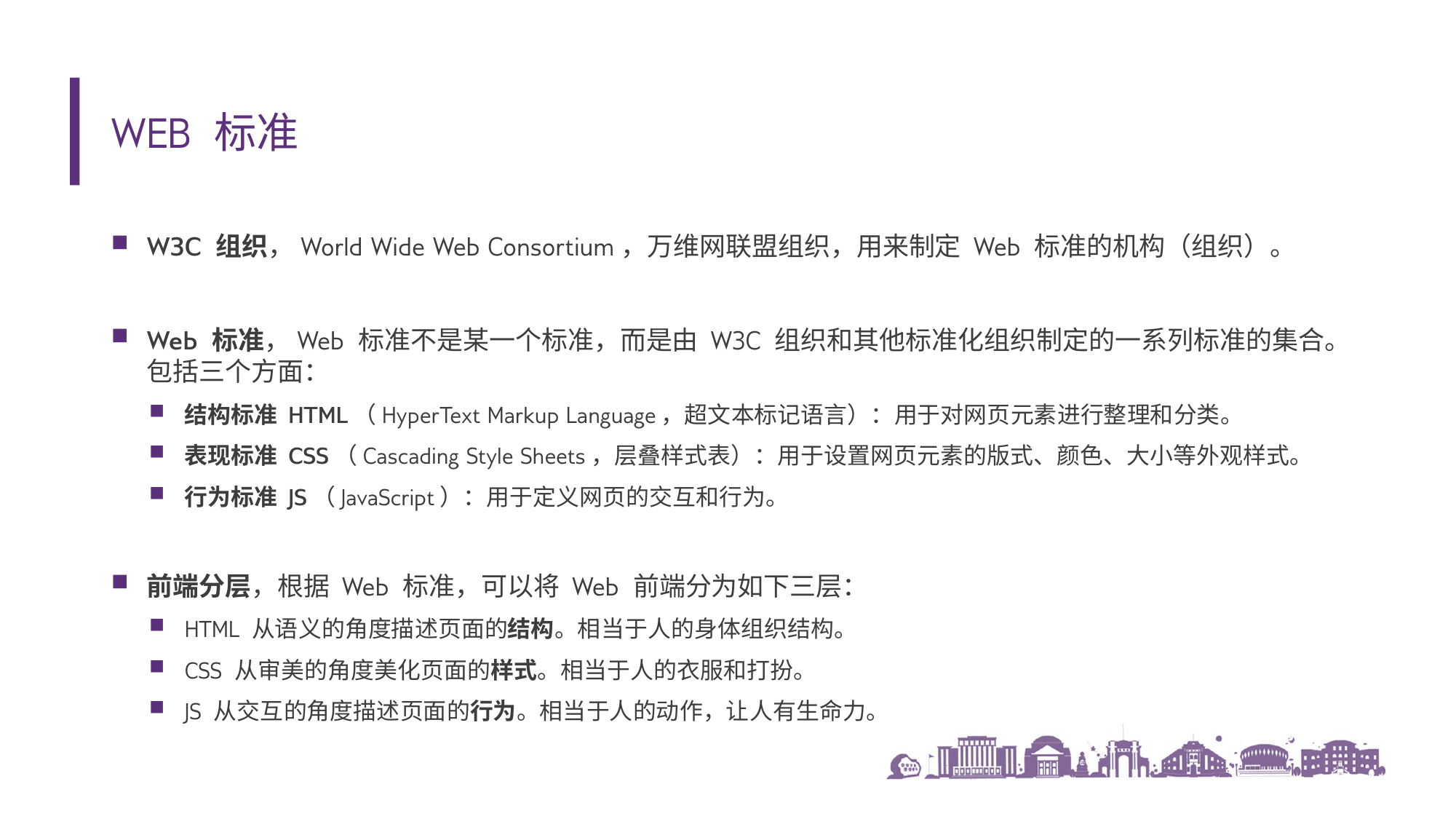

# Web 标准
W3C 组织，World Wide Web Consortium，万维网联盟组织，用来制定 Web 标准的机构（组织）。

Web 标准，Web 标准不是某一个标准，而是由 W3C 组织和其他标准化组织制定的一系列标准的集合。包括三个方面：
结构标准 HTML（HyperText Markup Language，超文本标记语言）：用于对网页元素进行整理和分类。
表现标准 CSS（Cascading Style Sheets，层叠样式表）：用于设置网页元素的版式、颜色、大小等外观样式。
行为标准 JS（JavaScript）：用于定义网页的交互和行为。

前端分层，根据 Web 标准，可以将 Web 前端分为如下三层：
HTML 从语义的角度描述页面的结构。相当于人的身体组织结构。
CSS 从审美的角度美化页面的样式。相当于人的衣服和打扮。
JS 从交互的角度描述页面的行为。相当于人的动作，让人有生命力。